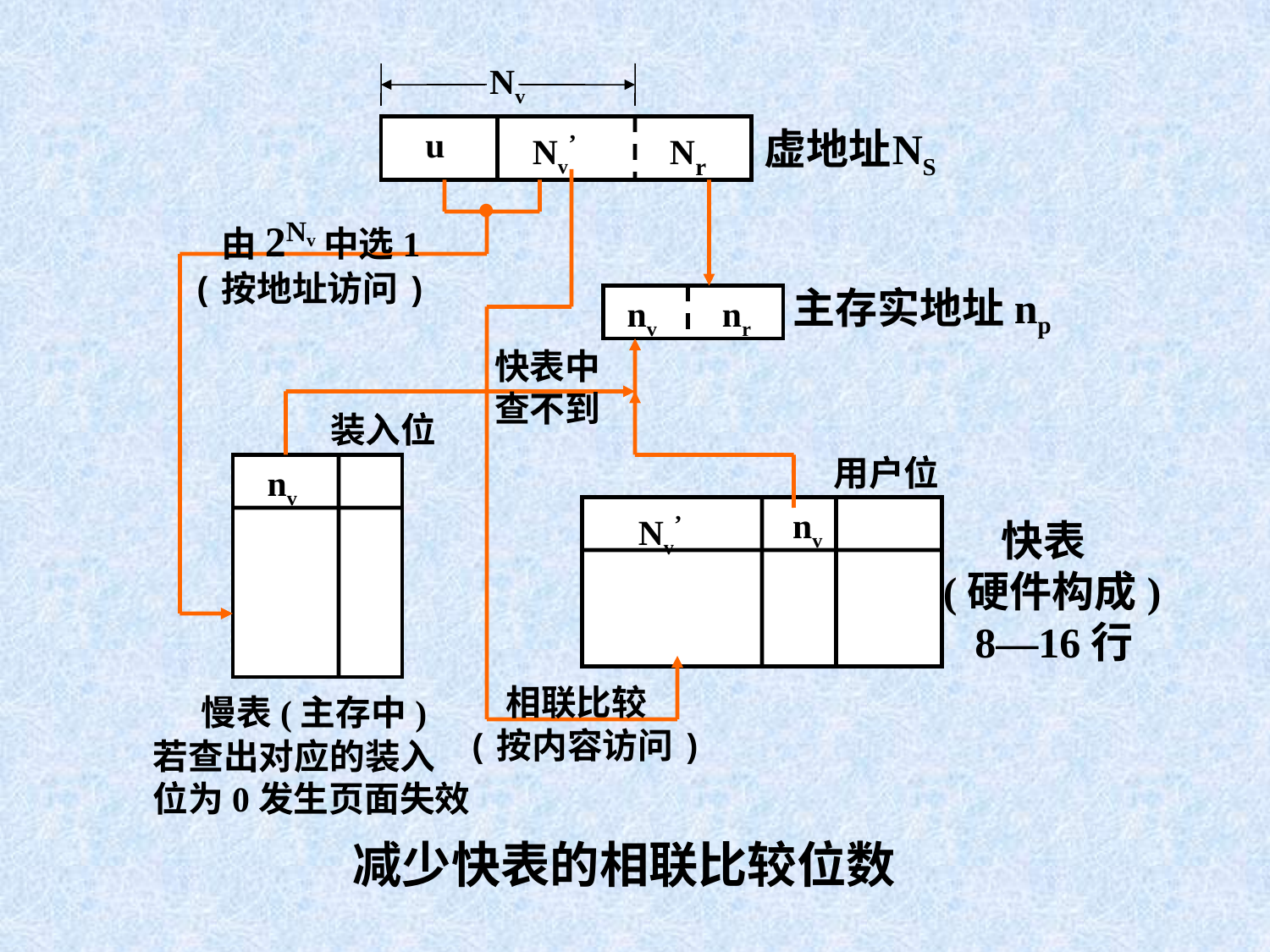

Nv

u

Nv’

Nr
虚地址
NS

•

  由2Nv中选1
(按地址访问)

主存实地址np

nv

nr

快表中
查不到

装入位
用户位

nv

Nv’

nv

     快表
(硬件构成)
   8—16行

   相联比较
(按内容访问)
    慢表(主存中)
若查出对应的装入
位为0发生页面失效

减少快表的相联比较位数